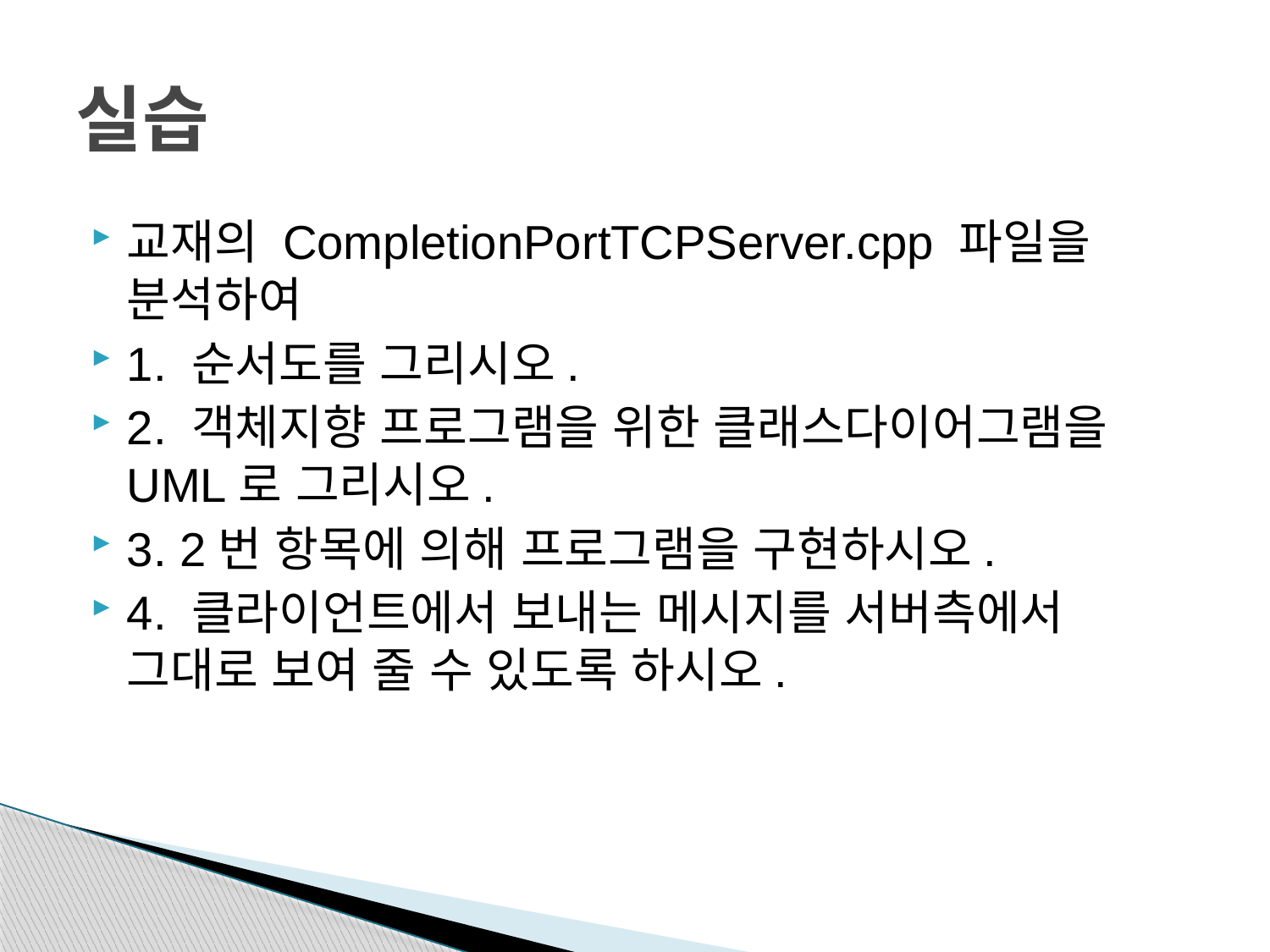

# 실습
교재의 CompletionPortTCPServer.cpp 파일을 분석하여
1. 순서도를 그리시오.
2. 객체지향 프로그램을 위한 클래스다이어그램을 UML로 그리시오.
3. 2번 항목에 의해 프로그램을 구현하시오.
4. 클라이언트에서 보내는 메시지를 서버측에서 그대로 보여 줄 수 있도록 하시오.